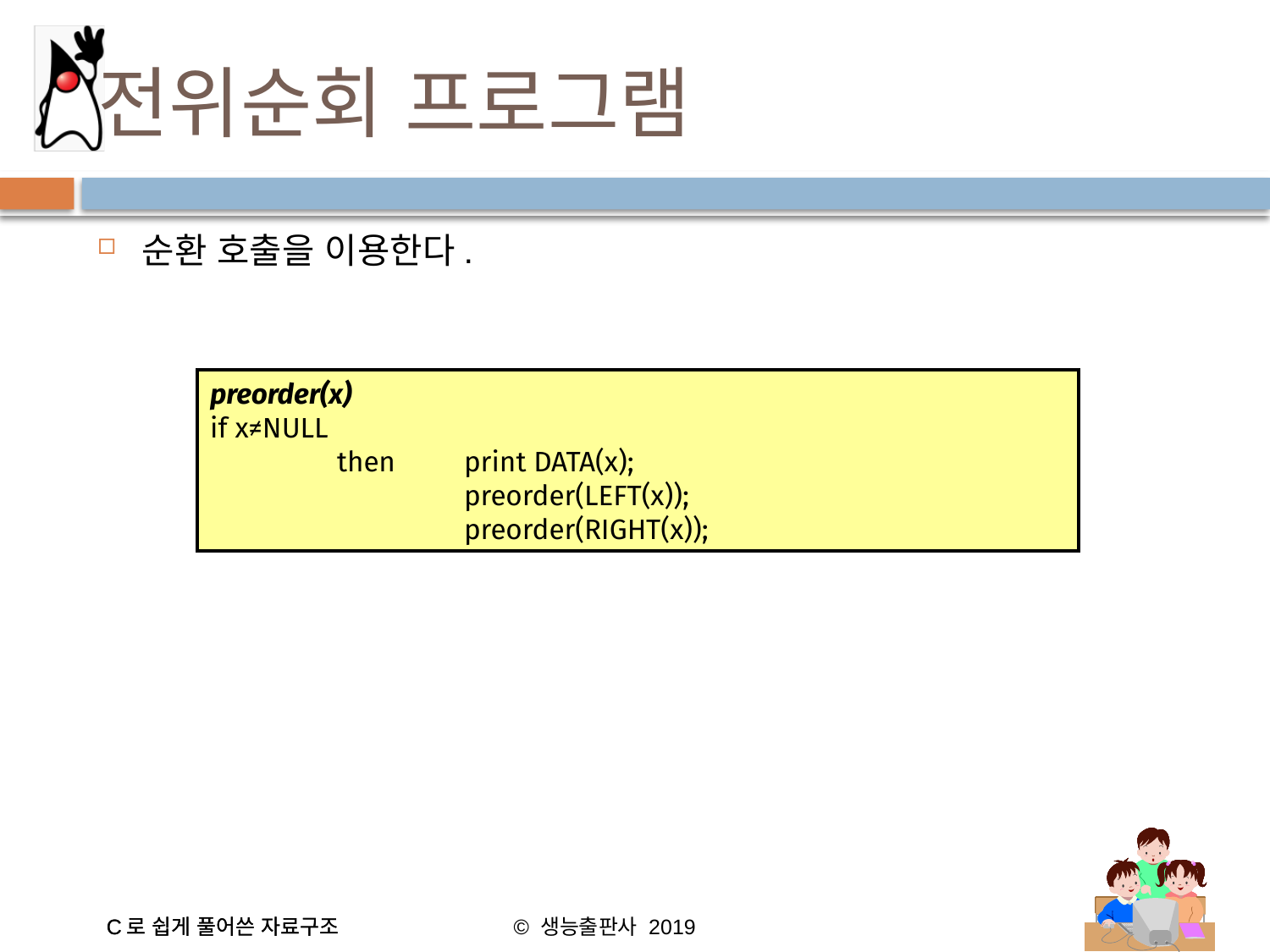

# 전위순회 프로그램
순환 호출을 이용한다.
preorder(x)
if x≠NULL
	then 	print DATA(x);
		preorder(LEFT(x));
		preorder(RIGHT(x));